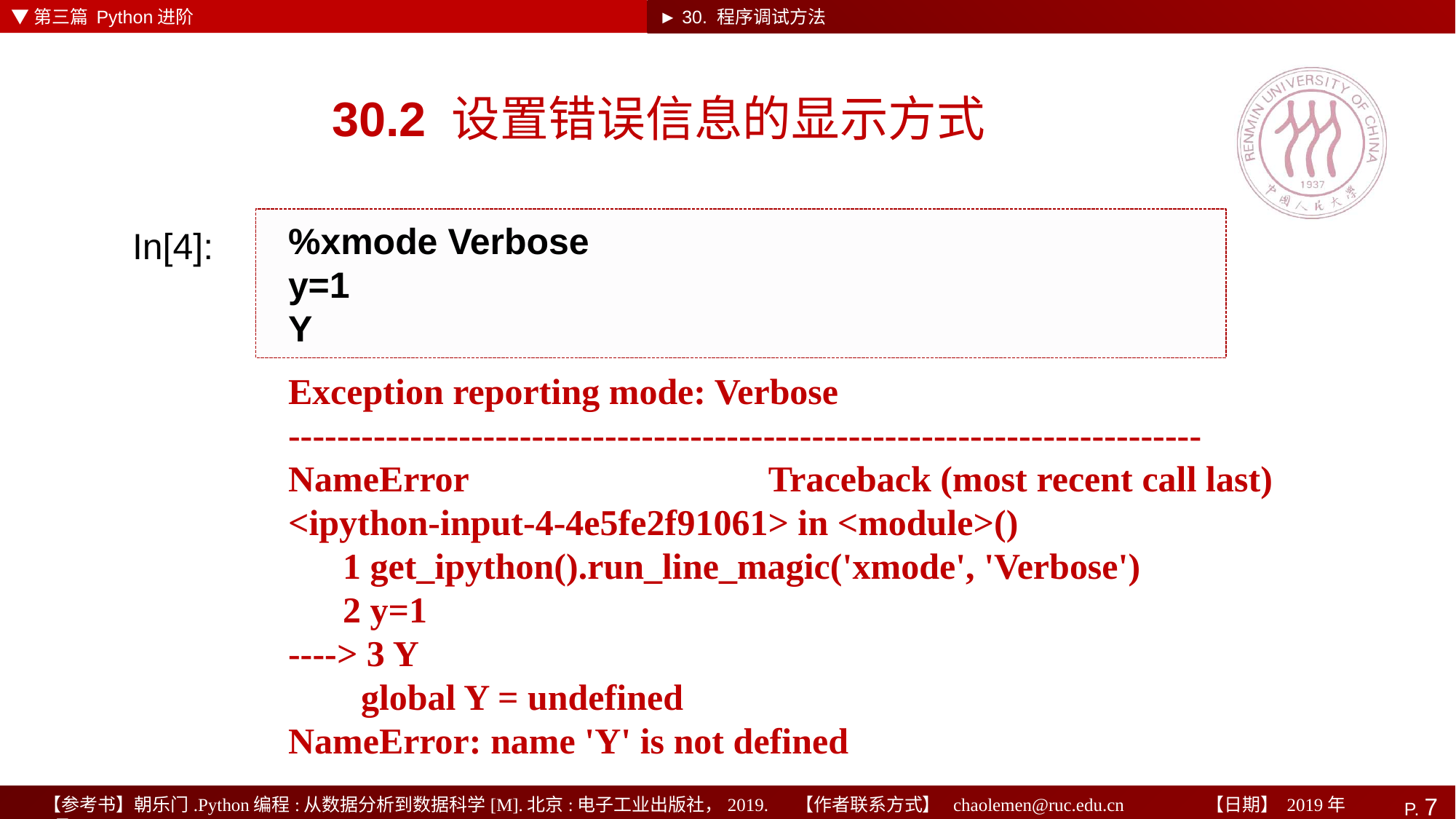

▼第三篇 Python进阶
► 30. 程序调试方法
# 30.2 设置错误信息的显示方式
%xmode Verbose
y=1
Y
In[4]:
Exception reporting mode: Verbose
---------------------------------------------------------------------------
NameError                                 Traceback (most recent call last)
<ipython-input-4-4e5fe2f91061> in <module>()
      1 get_ipython().run_line_magic('xmode', 'Verbose')
      2 y=1
----> 3 Y
        global Y = undefined
NameError: name 'Y' is not defined